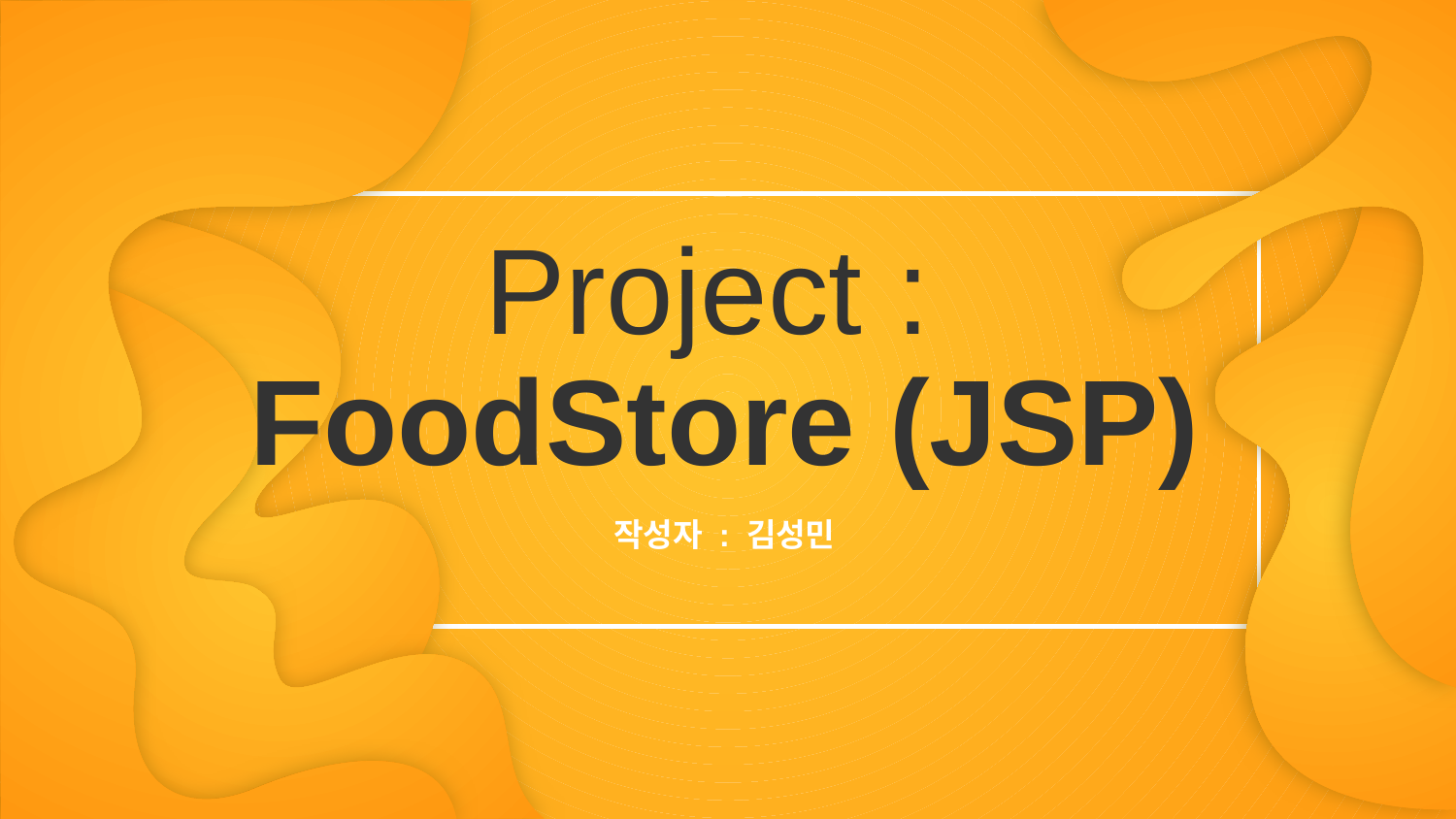

# Project : FoodStore (JSP)
작성자 : 김성민